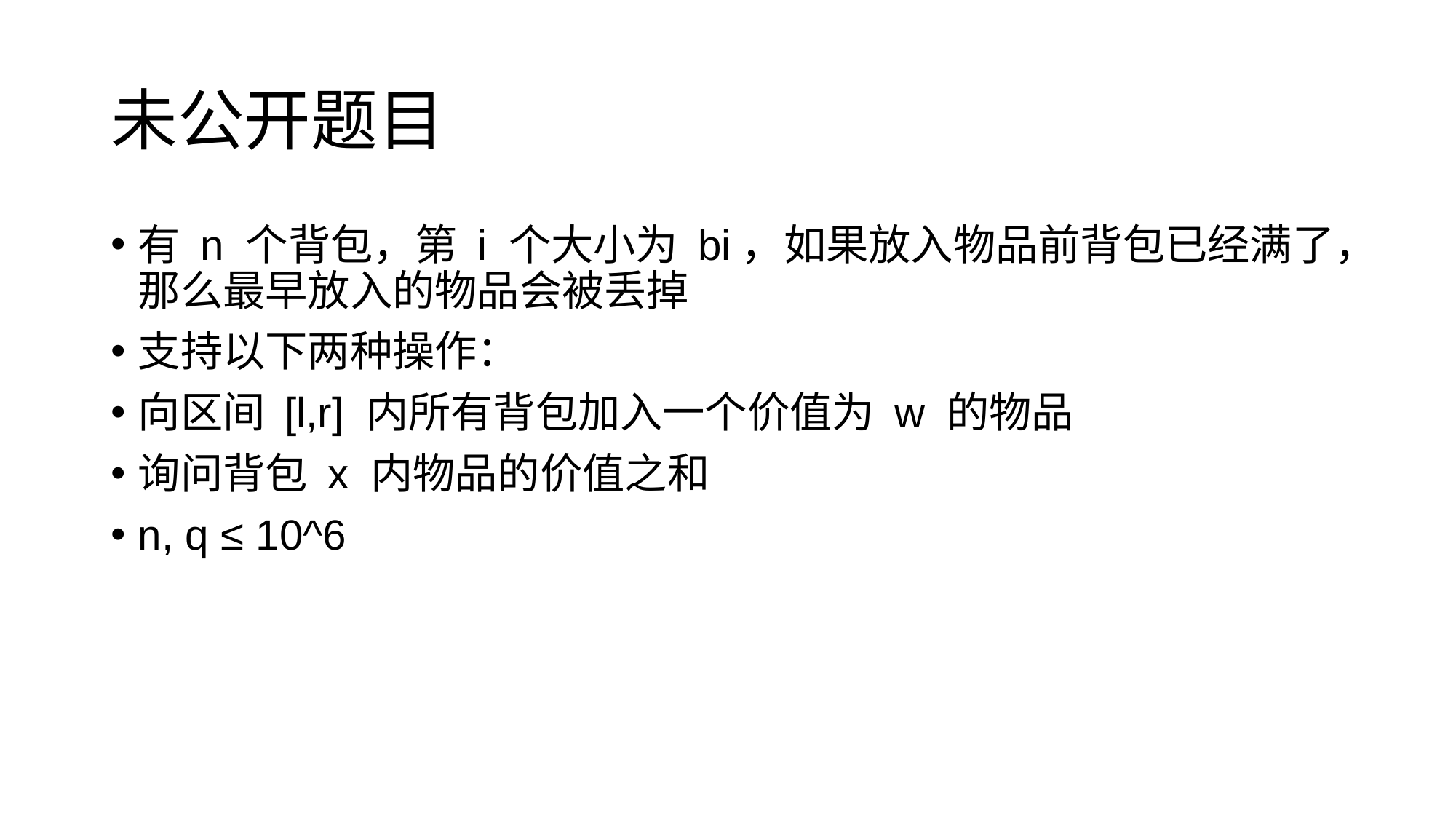

# 未公开题目
有 n 个背包，第 i 个大小为 bi，如果放入物品前背包已经满了，那么最早放入的物品会被丢掉
支持以下两种操作：
向区间 [l,r] 内所有背包加入一个价值为 w 的物品
询问背包 x 内物品的价值之和
n, q ≤ 10^6